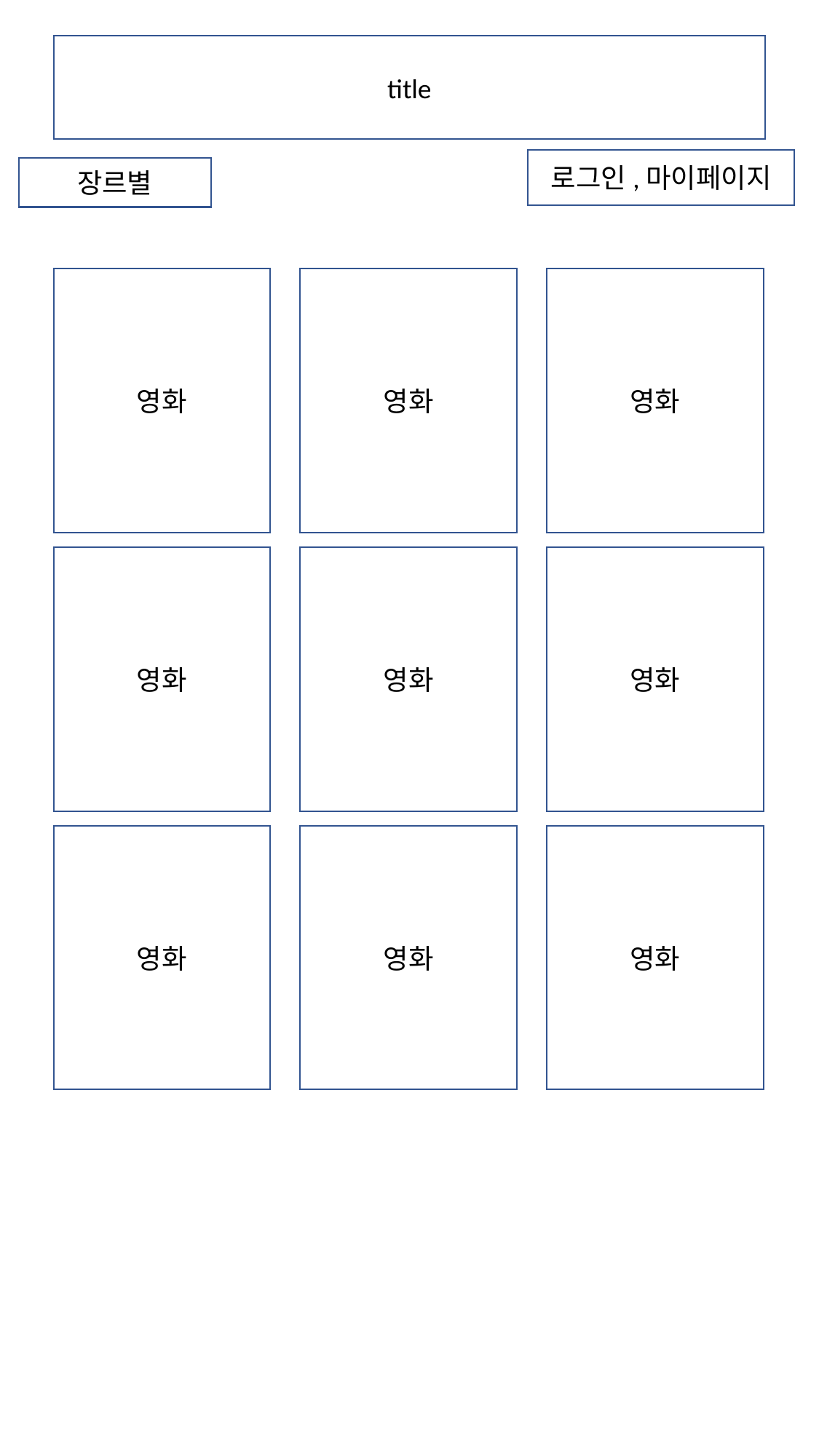

title
로그인,마이페이지
장르별
영화
영화
영화
영화
영화
영화
영화
영화
영화